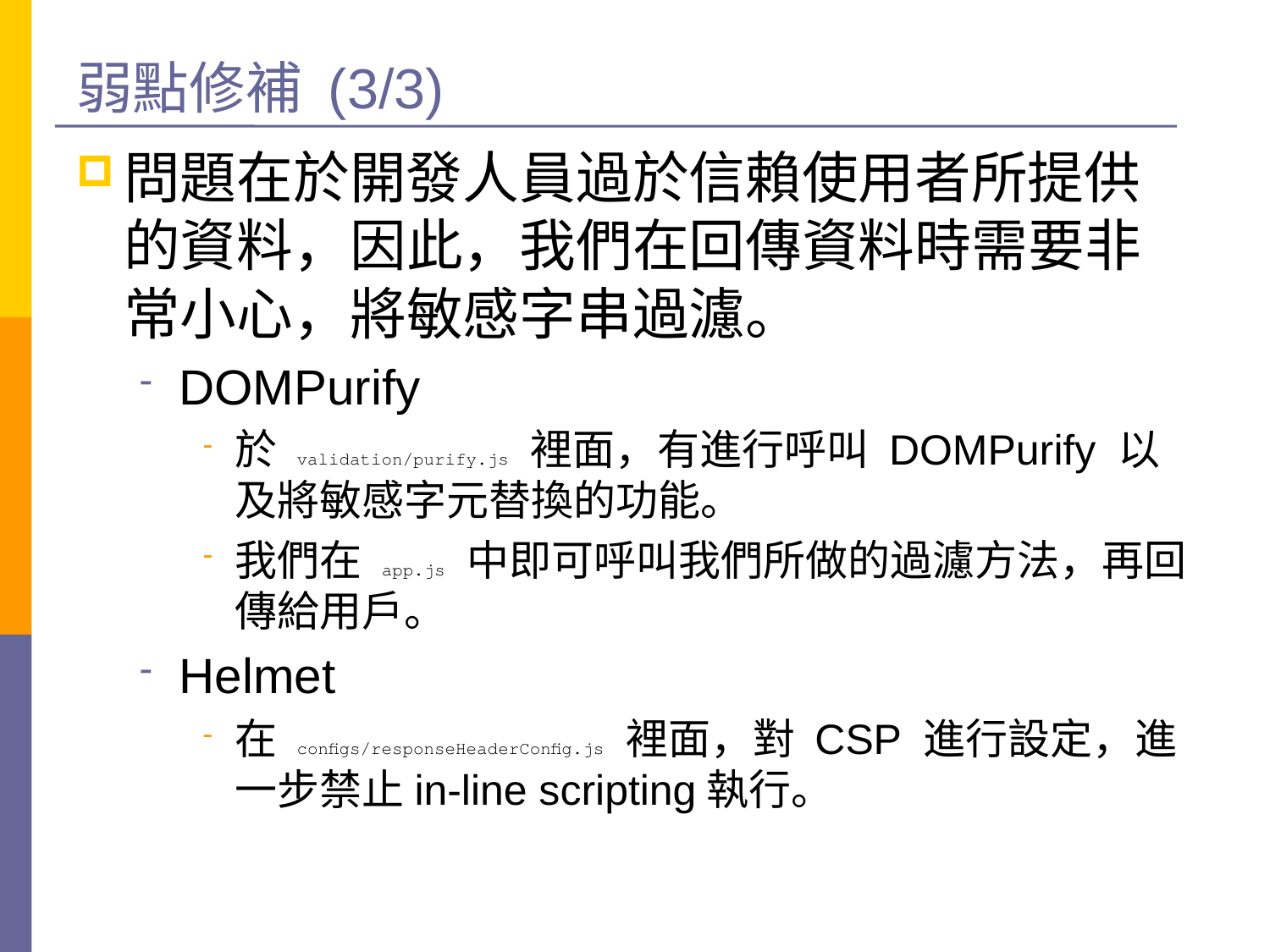

# 弱點修補 (3/3)
問題在於開發人員過於信賴使用者所提供的資料，因此，我們在回傳資料時需要非常小心，將敏感字串過濾。
DOMPurify
於 validation/purify.js 裡面，有進行呼叫 DOMPurify 以及將敏感字元替換的功能。
我們在 app.js 中即可呼叫我們所做的過濾方法，再回傳給用戶。
Helmet
在 configs/responseHeaderConfig.js 裡面，對 CSP 進行設定，進一步禁止in-line scripting執行。